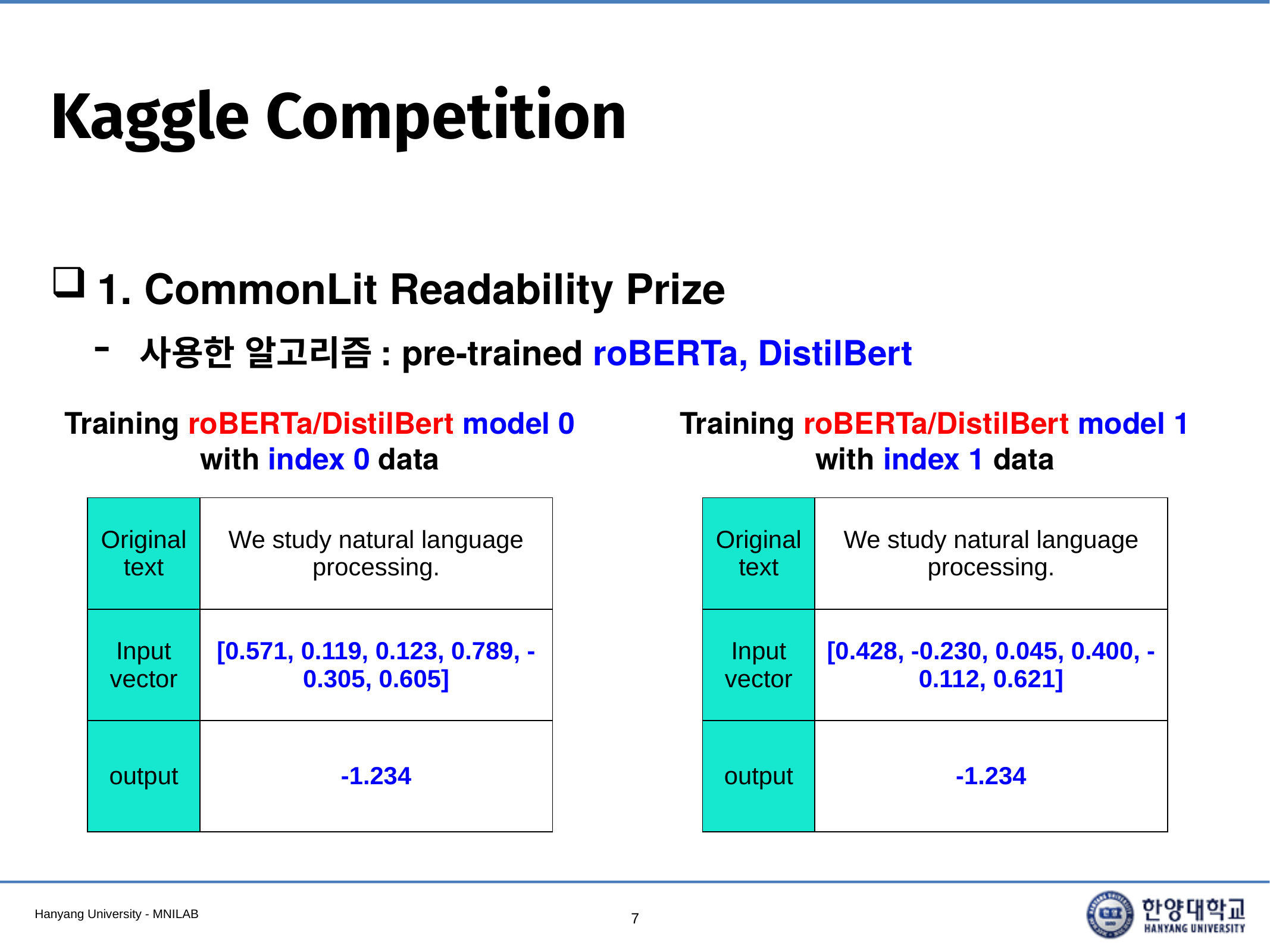

# Kaggle Competition
1. CommonLit Readability Prize
사용한 알고리즘: pre-trained roBERTa, DistilBert
Training roBERTa/DistilBert model 0
with index 0 data
Training roBERTa/DistilBert model 1
with index 1 data
| Original text | We study natural language processing. |
| --- | --- |
| Input vector | [0.571, 0.119, 0.123, 0.789, -0.305, 0.605] |
| output | -1.234 |
| Original text | We study natural language processing. |
| --- | --- |
| Input vector | [0.428, -0.230, 0.045, 0.400, -0.112, 0.621] |
| output | -1.234 |
7